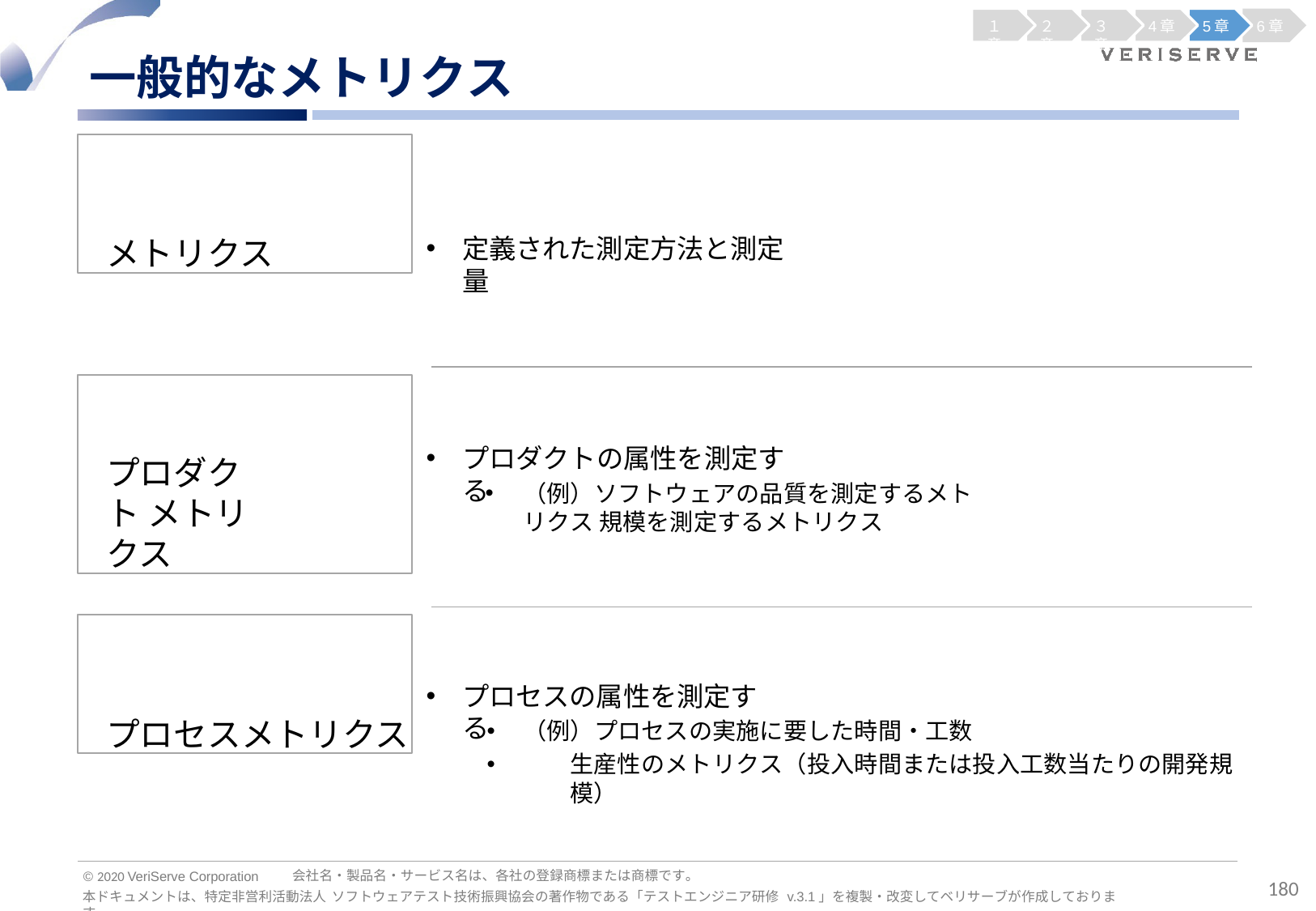

１章
２章
３章
4章
5章
6章
一般的なメトリクス

メトリクス
定義された測定方法と測定量

プロダクト メトリクス
プロダクトの属性を測定する
（例）ソフトウェアの品質を測定するメトリクス 規模を測定するメトリクス

プロセスメトリクス
プロセスの属性を測定する
（例）プロセスの実施に要した時間・工数
生産性のメトリクス（投入時間または投入工数当たりの開発規模）
会社名・製品名・サービス名は、各社の登録商標または商標です。
© 2020 VeriServe Corporation
180
本ドキュメントは、特定非営利活動法人 ソフトウェアテスト技術振興協会の著作物である「テストエンジニア研修 v.3.1」を複製・改変してベリサーブが作成しております。